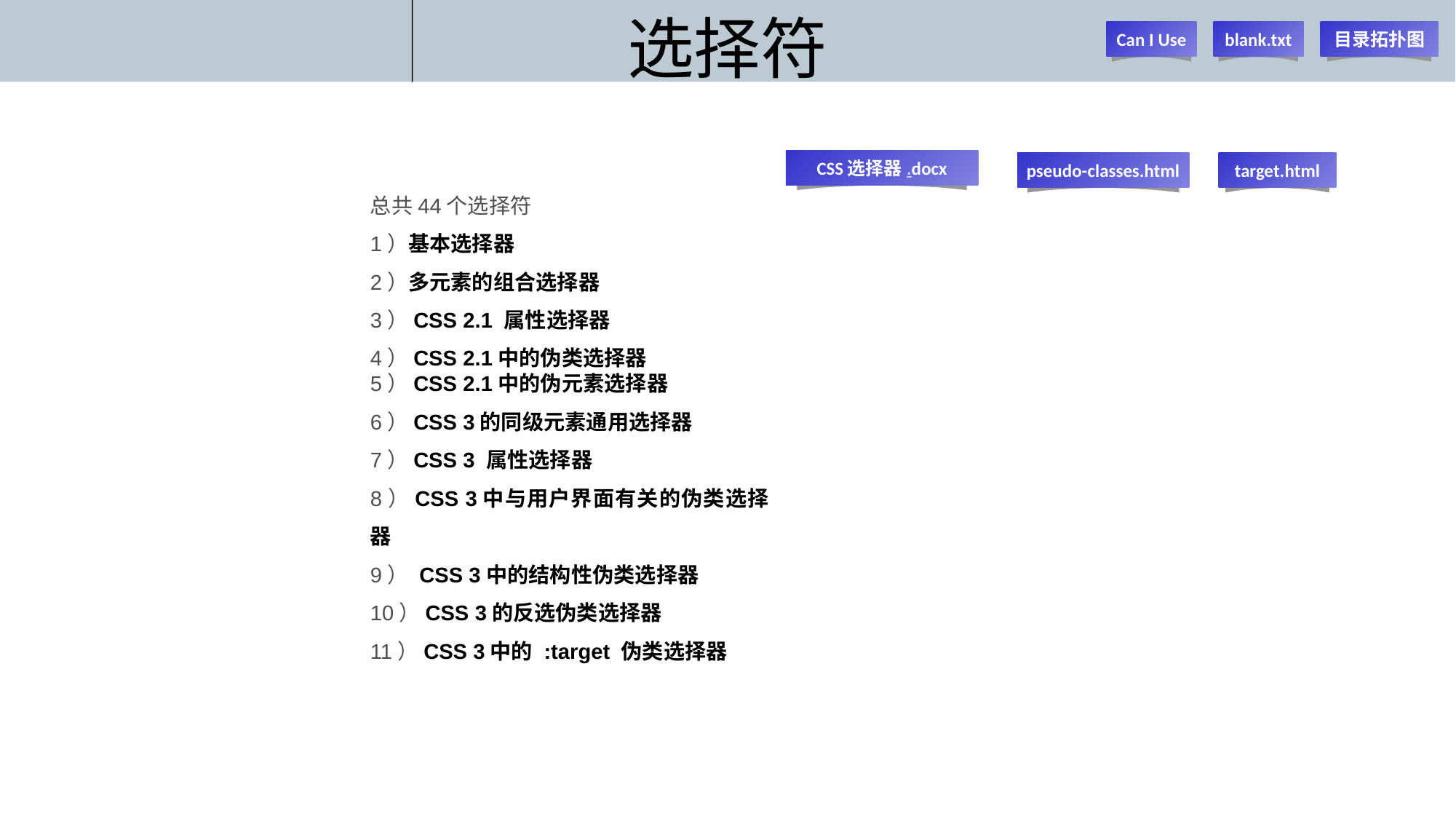

# 选择符
Can I Use

blank.txt

目录拓扑图

CSS选择器.docx

pseudo-classes.html

target.html

总共44个选择符
1）基本选择器
2）多元素的组合选择器
3）CSS 2.1 属性选择器
4）CSS 2.1中的伪类选择器
5）CSS 2.1中的伪元素选择器
6）CSS 3的同级元素通用选择器
7）CSS 3 属性选择器
8）CSS 3中与用户界面有关的伪类选择器
9） CSS 3中的结构性伪类选择器
10）CSS 3的反选伪类选择器
11）CSS 3中的 :target 伪类选择器